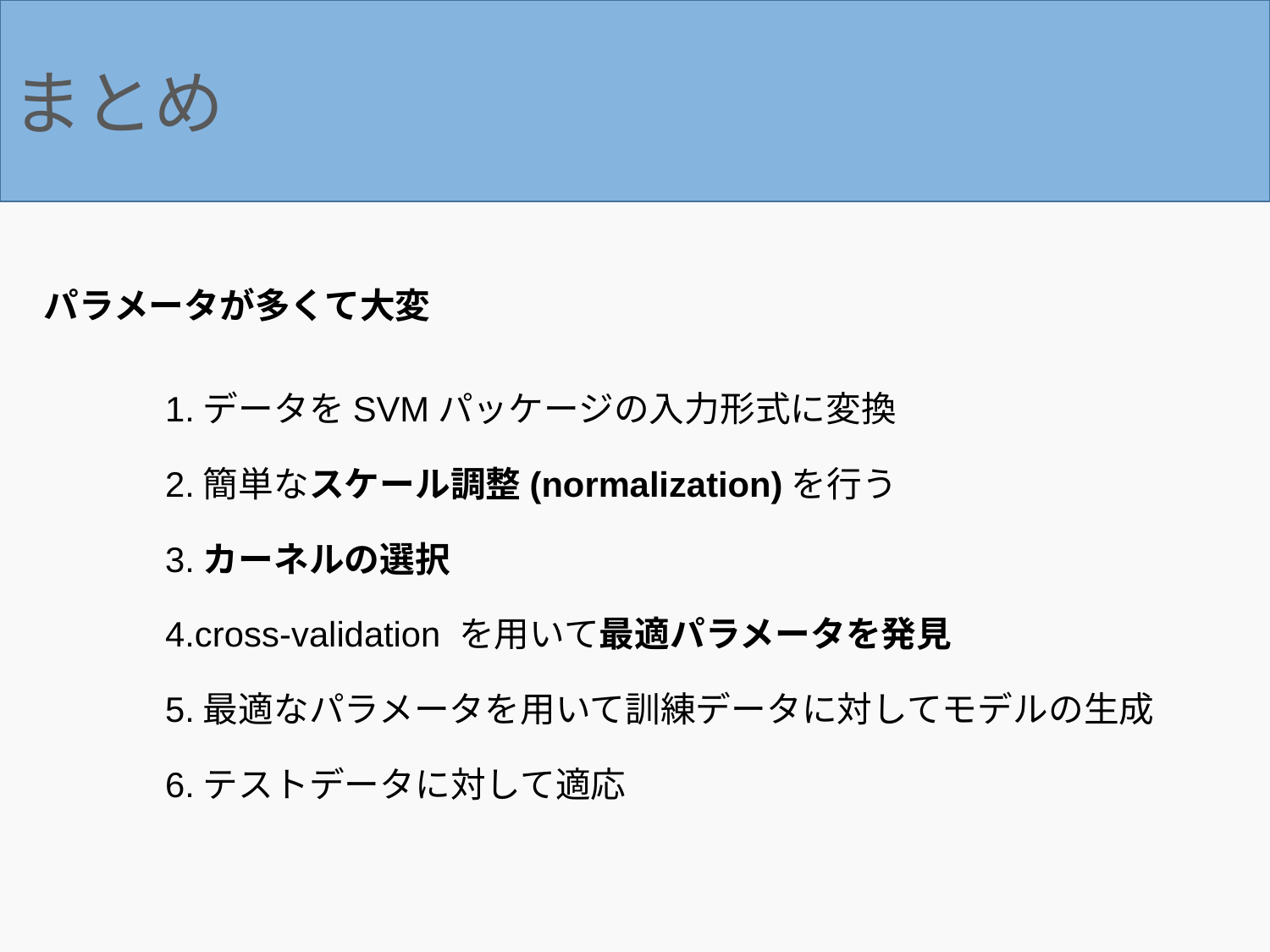

まとめ
パラメータが多くて大変
1.データをSVMパッケージの入力形式に変換
2.簡単なスケール調整(normalization)を行う
3.カーネルの選択
4.cross-validation を用いて最適パラメータを発見
5.最適なパラメータを用いて訓練データに対してモデルの生成
6.テストデータに対して適応